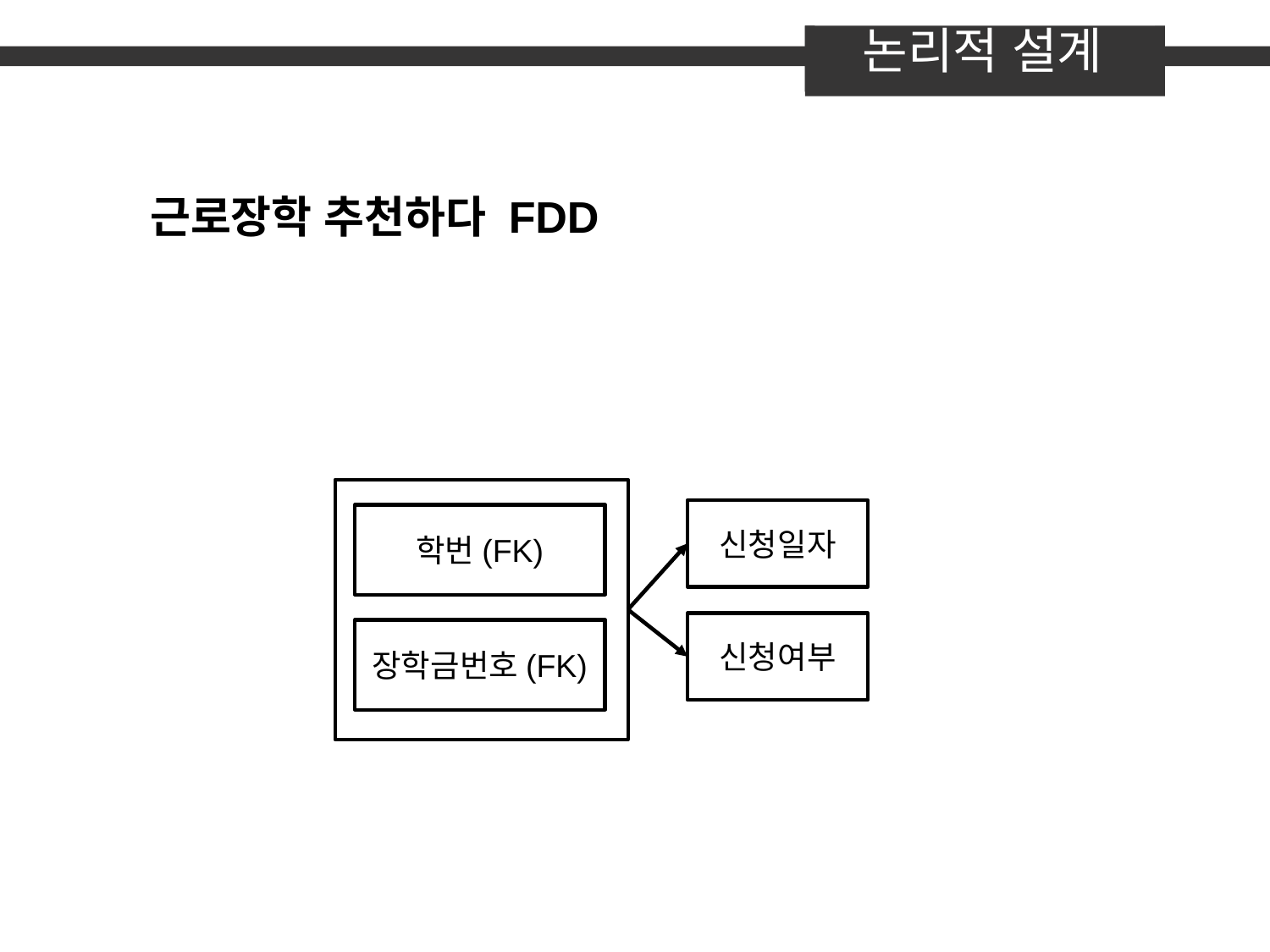

논리적 설계

근로장학 추천하다 FDD

신청일자
학번(FK)
신청여부
장학금번호(FK)